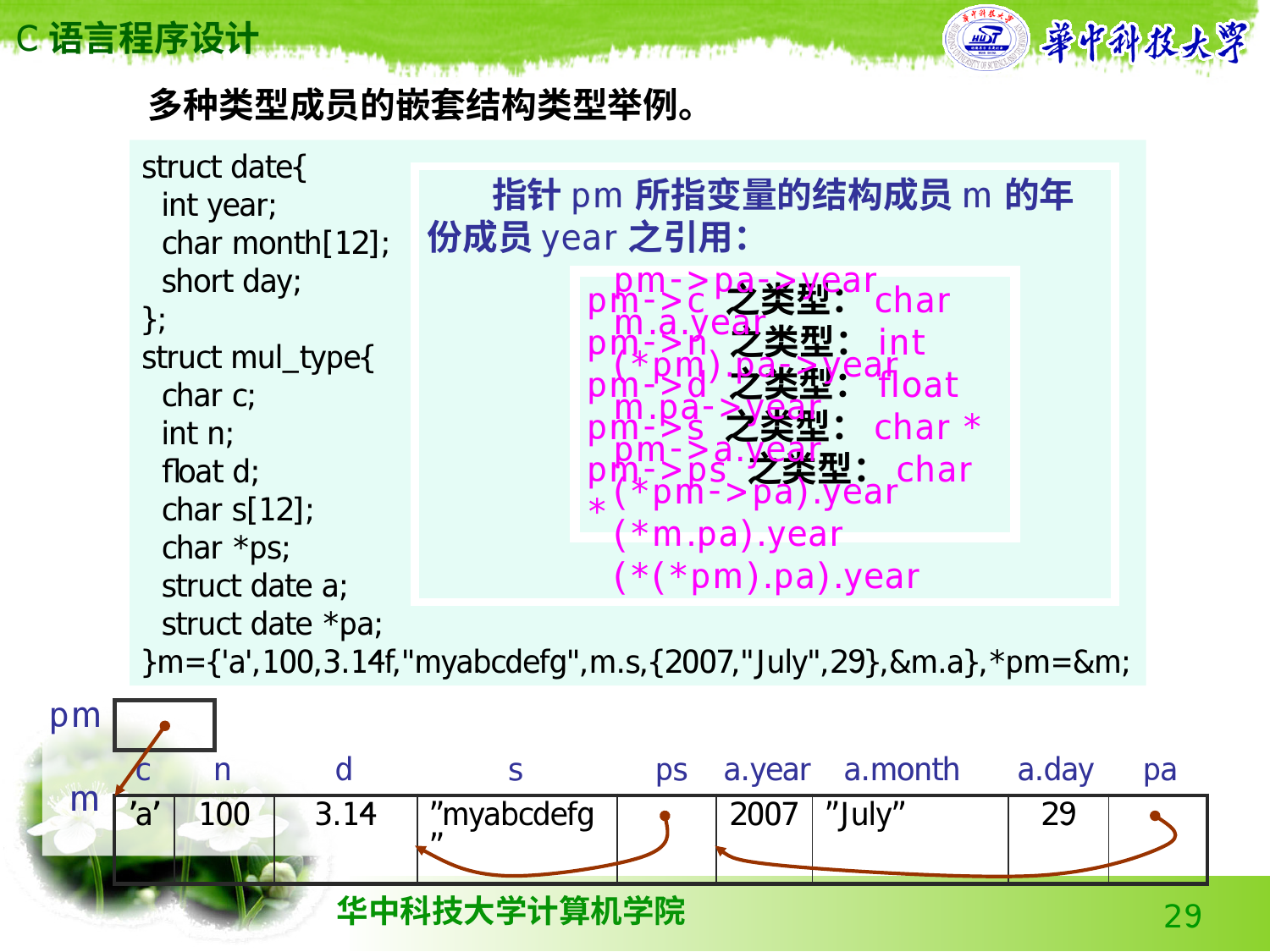

多种类型成员的嵌套结构类型举例。
struct date{
  int year;
  char month[12];
  short day;
};
struct mul_type{
  char c;
  int n;
  float d;
  char s[12];
  char *ps;
  struct date a;
  struct date *pa;
}m={'a',100,3.14f,"myabcdefg",m.s,{2007,"July",29},&m.a},*pm=&m;
       指针pm所指变量的结构成员m的年份成员year之引用：
                  pm->pa->year
                  m.a.year
                  (*pm).pa->year
                  m.pa->year
                  pm->a.year
                  (*pm->pa).year
                  (*m.pa).year
                  (*(*pm).pa).year
pm->c 之类型：char
pm->n 之类型：int
pm->d 之类型：float
pm->s 之类型：char *
pm->ps 之类型：char *
pm

| c | n | d | s | ps | a.year | a.month | a.day | pa |
| --- | --- | --- | --- | --- | --- | --- | --- | --- |
m
| ’a’ | 100 | 3.14 | ”myabcdefg” |  | 2007 | ”July” | 29 |  |
| --- | --- | --- | --- | --- | --- | --- | --- | --- |

29